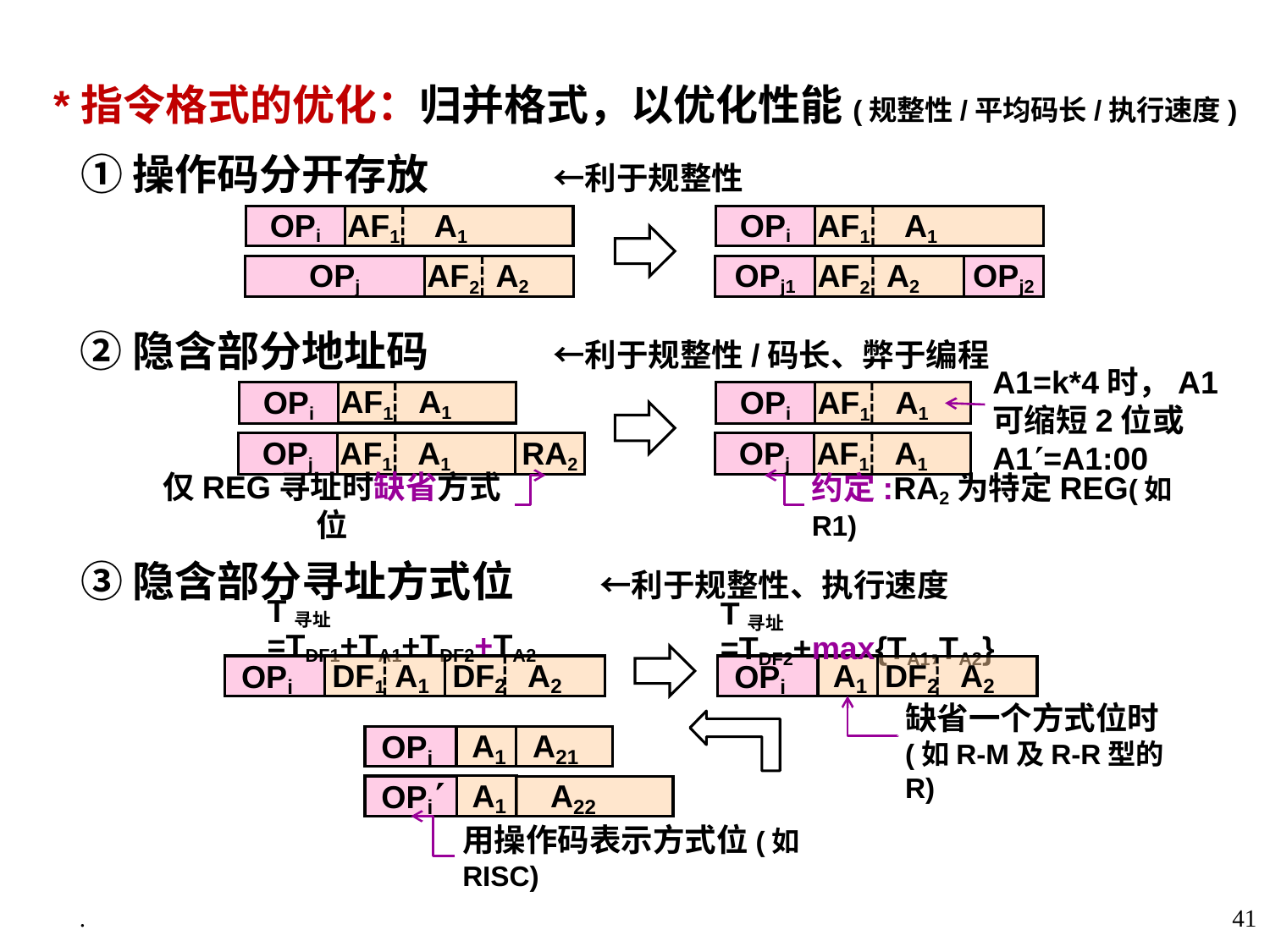

*指令格式的优化：归并格式，以优化性能(规整性/平均码长/执行速度)
    ①操作码分开存放             ←利于规整性
OPi

OPi
AF1    A1

AF1    A1

AF2  A2

OPj1
AF2  A2

OPj2
OPj
    ②隐含部分地址码             ←利于规整性/码长、弊于编程
AF1   A1
OPi

OPi
AF1   A1

OPj
AF1   A1

RA2
OPj
AF1   A1

仅REG寻址时缺省方式位
约定:RA2为特定REG(如R1)
A1=k*4时，A1可缩短2位或A1′=A1:00
    ③隐含部分寻址方式位         ←利于规整性、执行速度
T寻址=TDF1+TA1+TDF2+TA2
T寻址=TDF2+max{TA1,TA2}

 OPi
DF1  A1
DF2   A2

 OPi

A1

DF2   A2
缺省一个方式位时
(如R-M及R-R型的R)

 OPi
 A21
A1
A1
 OPi′
   A22
用操作码表示方式位(如RISC)
.
41